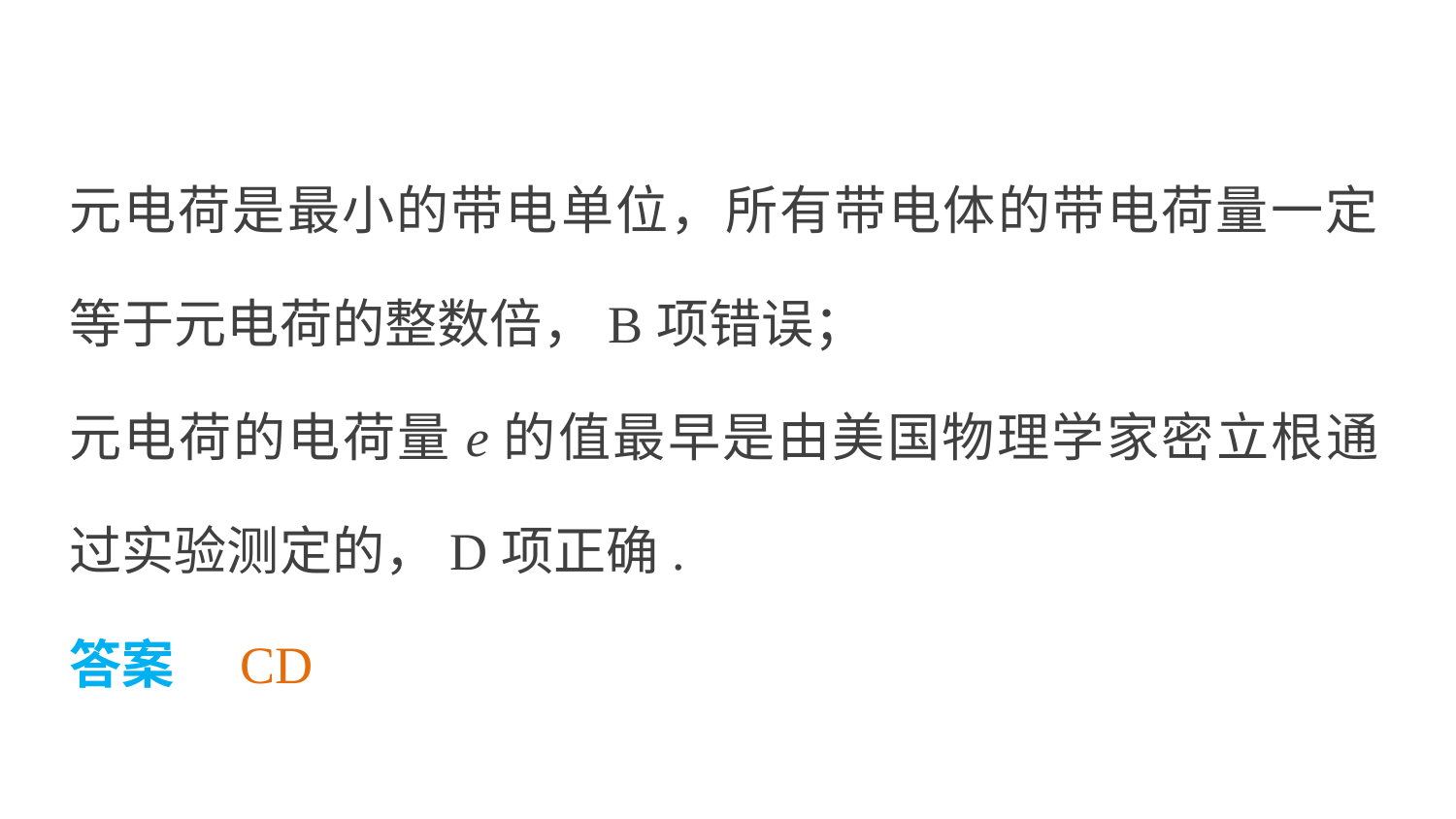

元电荷是最小的带电单位，所有带电体的带电荷量一定等于元电荷的整数倍，B项错误；
元电荷的电荷量e的值最早是由美国物理学家密立根通过实验测定的，D项正确.
答案　CD